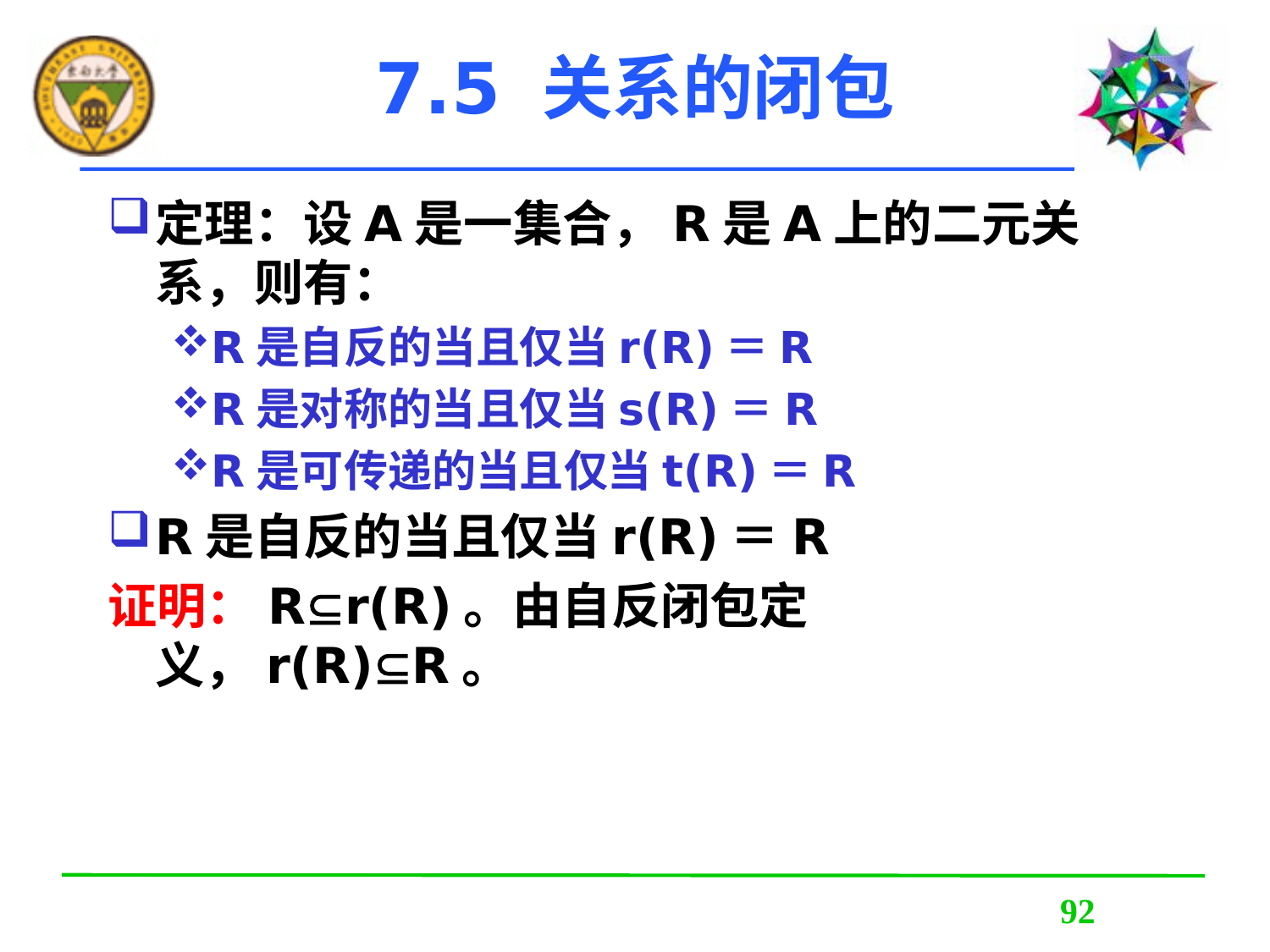

# 7.5 关系的闭包
定理：设A是一集合，R是A上的二元关系，则有：
R是自反的当且仅当r(R)＝R
R是对称的当且仅当s(R)＝R
R是可传递的当且仅当t(R)＝R
R是自反的当且仅当r(R)＝R
证明：R⊆r(R)。由自反闭包定义，r(R)⊆R。